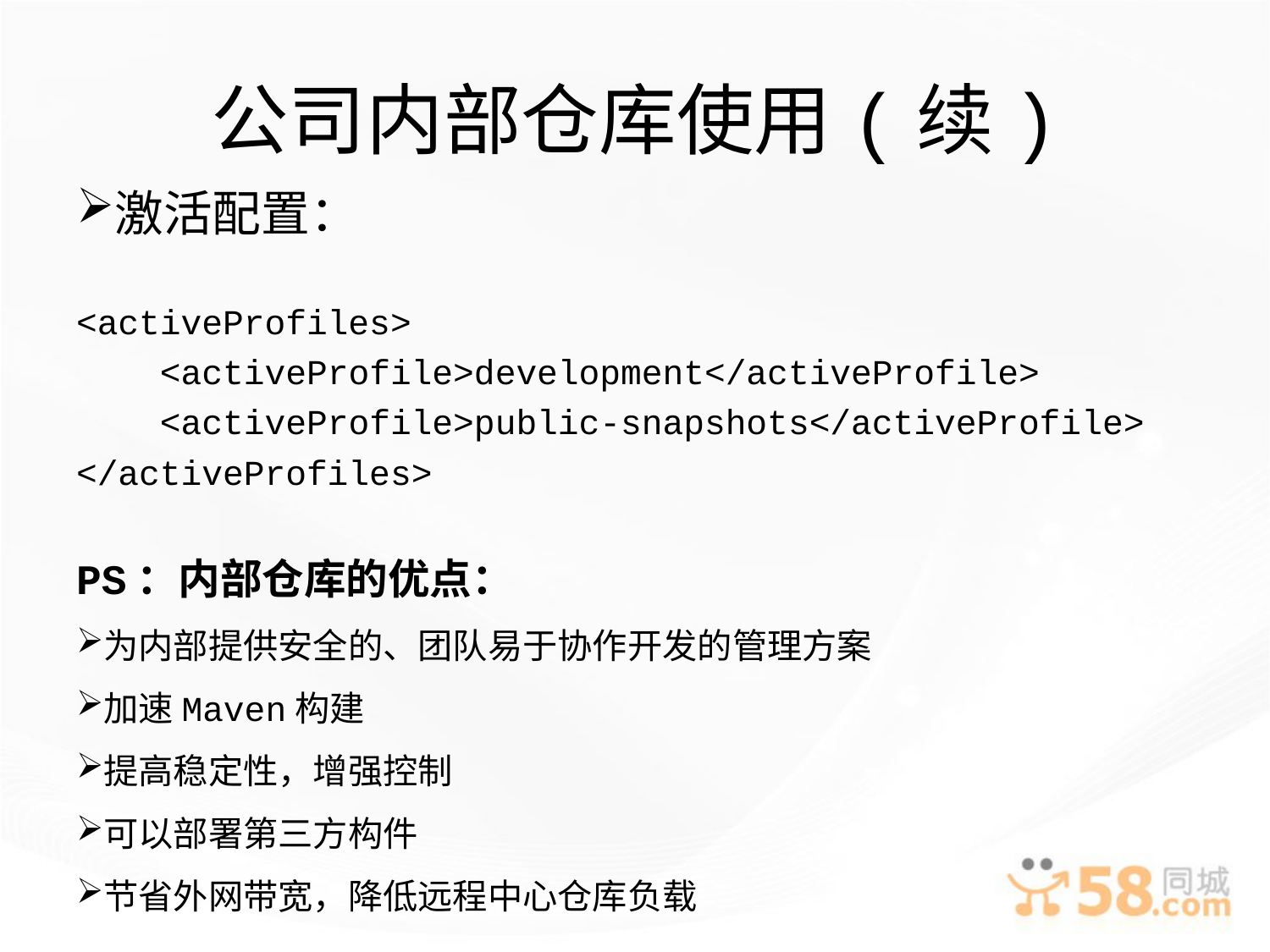

# 公司内部仓库使用(续)
激活配置：

<activeProfiles>
    <activeProfile>development</activeProfile>
    <activeProfile>public-snapshots</activeProfile>
</activeProfiles>

PS：内部仓库的优点：
为内部提供安全的、团队易于协作开发的管理方案
加速Maven构建
提高稳定性，增强控制
可以部署第三方构件
节省外网带宽，降低远程中心仓库负载